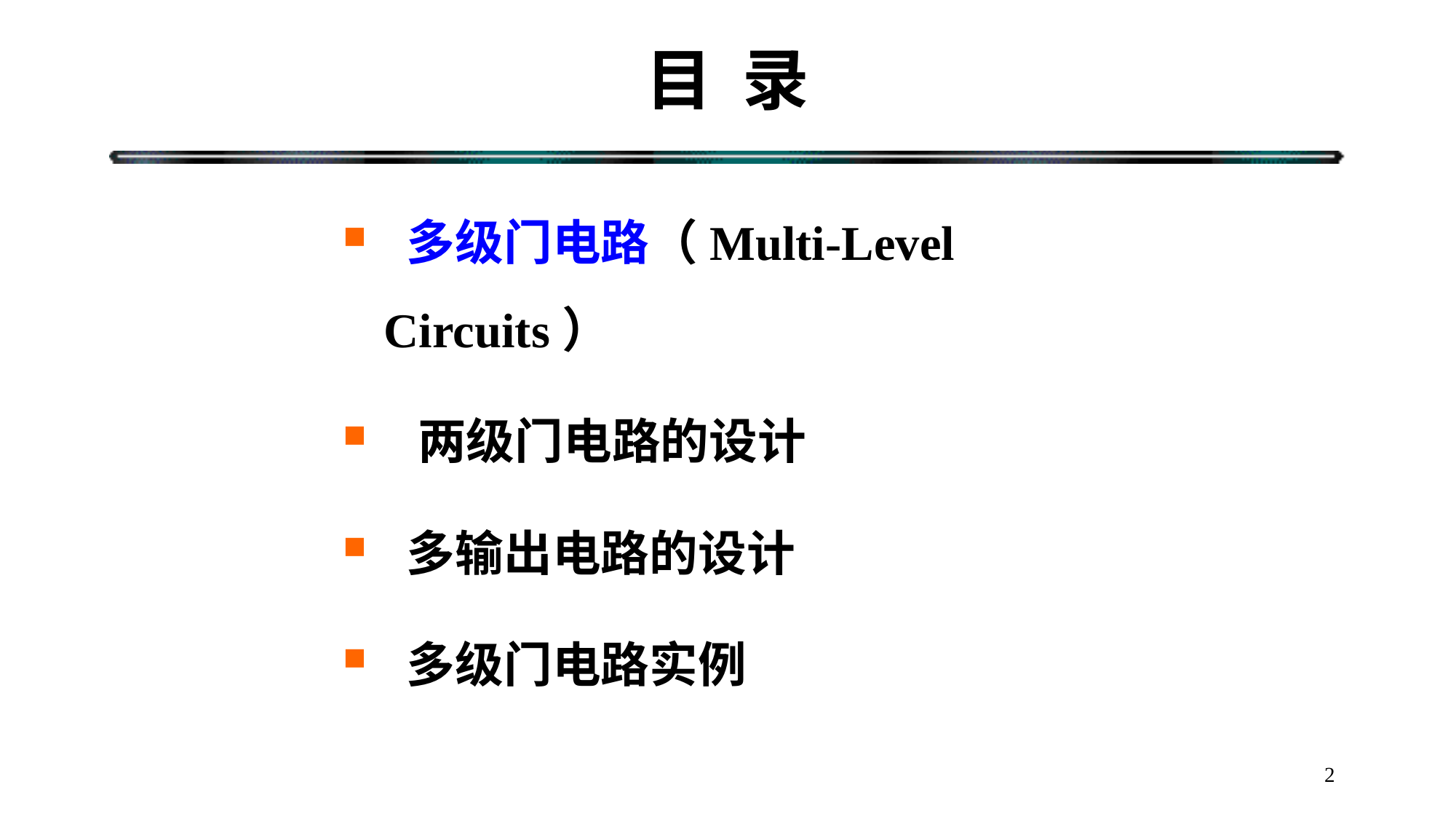

# 目  录
 多级门电路（Multi-Level Circuits）
  两级门电路的设计
 多输出电路的设计
 多级门电路实例

2